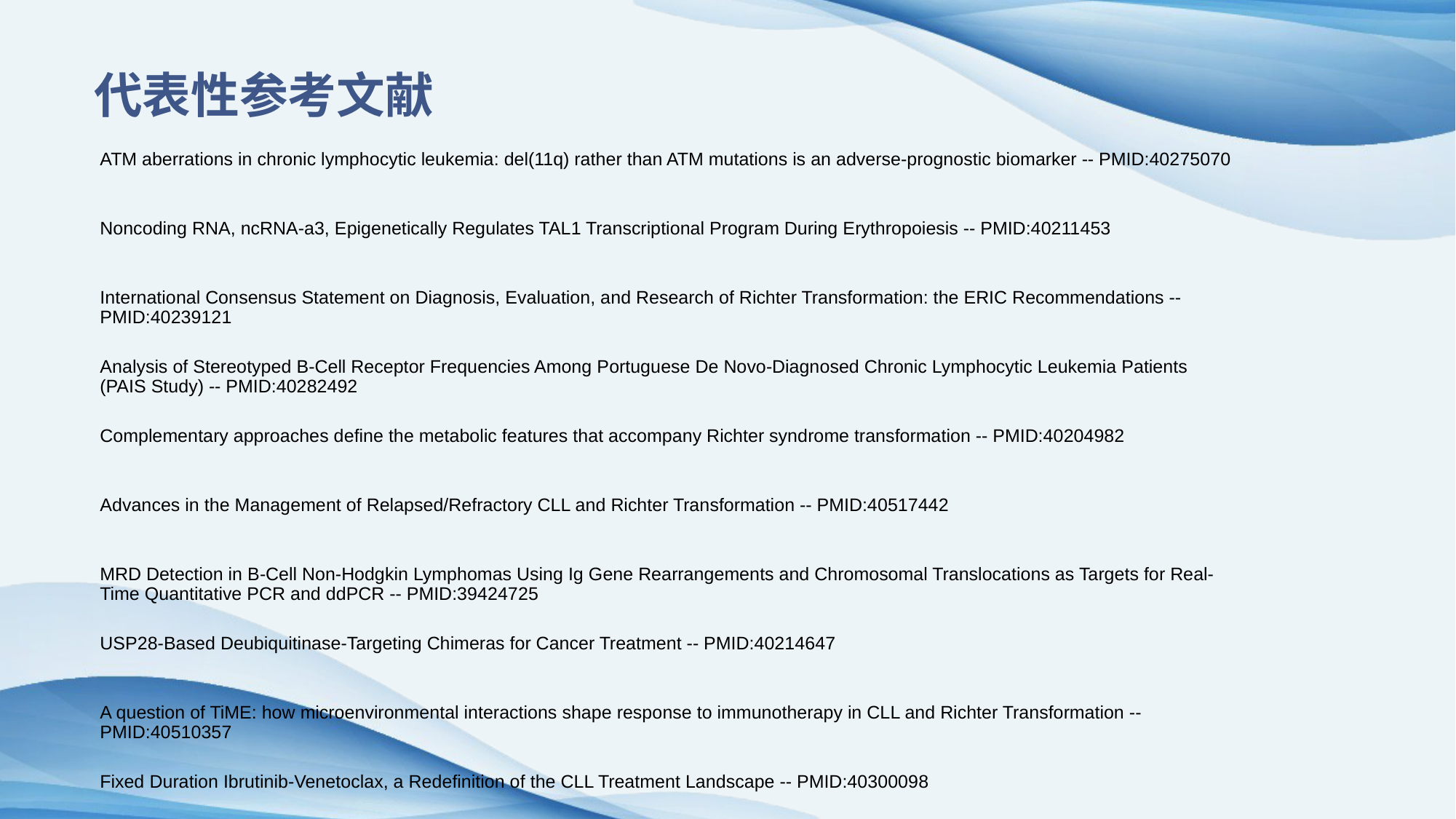

代表性参考文献
ATM aberrations in chronic lymphocytic leukemia: del(11q) rather than ATM mutations is an adverse-prognostic biomarker -- PMID:40275070
Noncoding RNA, ncRNA-a3, Epigenetically Regulates TAL1 Transcriptional Program During Erythropoiesis -- PMID:40211453
International Consensus Statement on Diagnosis, Evaluation, and Research of Richter Transformation: the ERIC Recommendations -- PMID:40239121
Analysis of Stereotyped B-Cell Receptor Frequencies Among Portuguese De Novo-Diagnosed Chronic Lymphocytic Leukemia Patients (PAIS Study) -- PMID:40282492
Complementary approaches define the metabolic features that accompany Richter syndrome transformation -- PMID:40204982
Advances in the Management of Relapsed/Refractory CLL and Richter Transformation -- PMID:40517442
MRD Detection in B-Cell Non-Hodgkin Lymphomas Using Ig Gene Rearrangements and Chromosomal Translocations as Targets for Real-Time Quantitative PCR and ddPCR -- PMID:39424725
USP28-Based Deubiquitinase-Targeting Chimeras for Cancer Treatment -- PMID:40214647
A question of TiME: how microenvironmental interactions shape response to immunotherapy in CLL and Richter Transformation -- PMID:40510357
Fixed Duration Ibrutinib-Venetoclax, a Redefinition of the CLL Treatment Landscape -- PMID:40300098